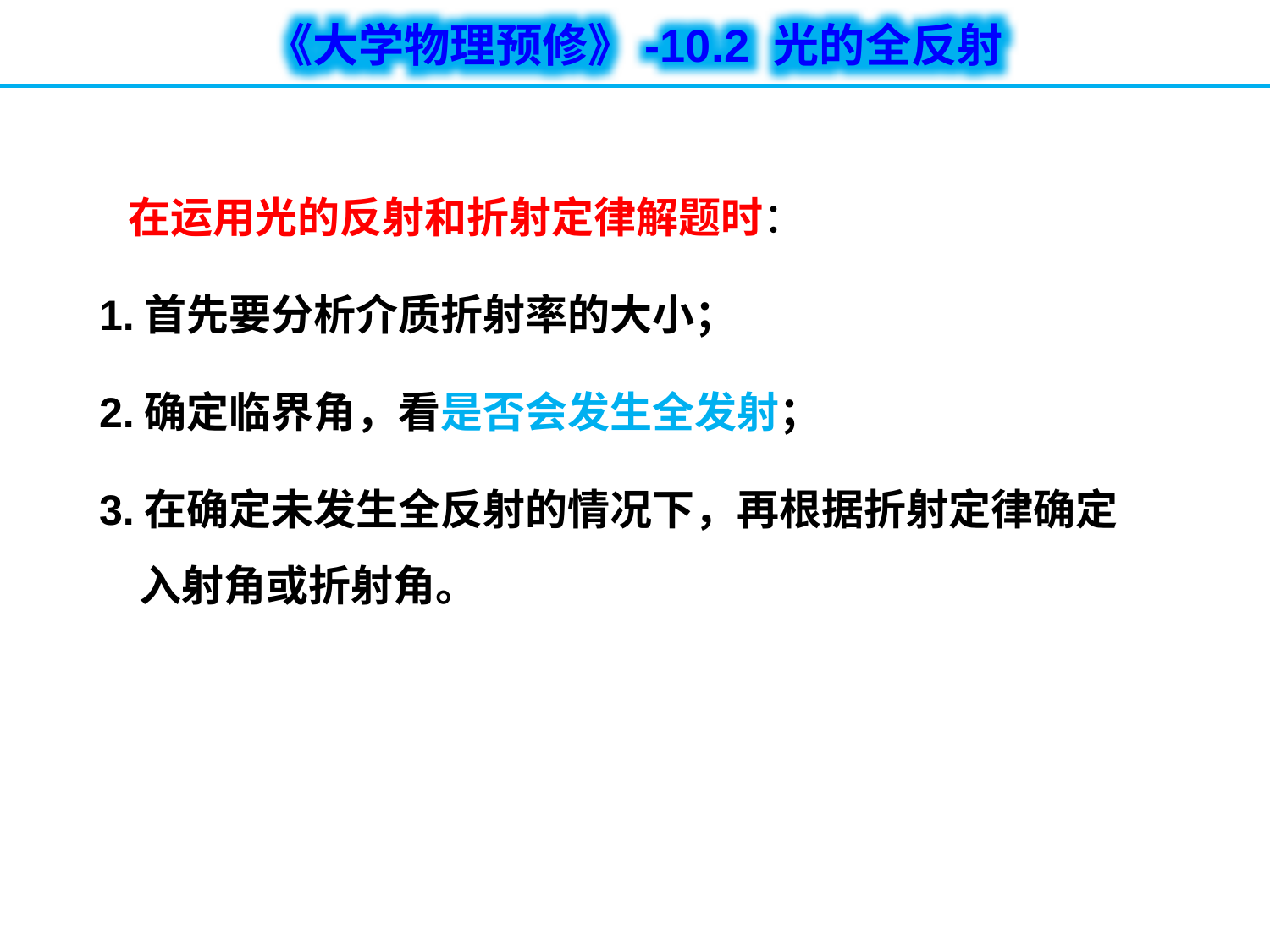

在运用光的反射和折射定律解题时：
1.首先要分析介质折射率的大小；
2.确定临界角，看是否会发生全发射；
3.在确定未发生全反射的情况下，再根据折射定律确定入射角或折射角。